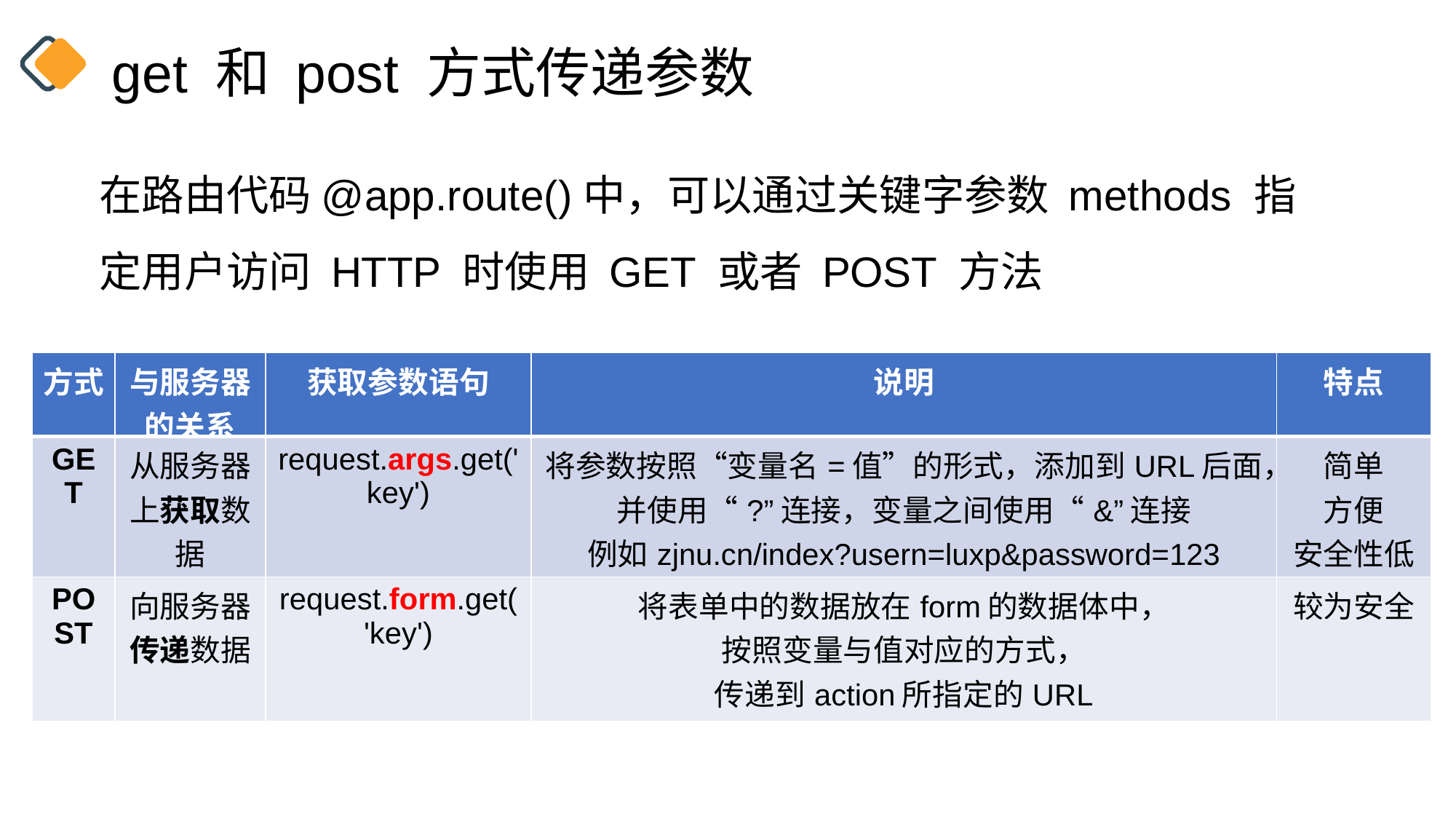

get 和 post 方式传递参数

在路由代码@app.route()中，可以通过关键字参数 methods 指定用户访问 HTTP 时使用 GET 或者 POST 方法
| 方式 | 与服务器的关系 | 获取参数语句 | 说明 | 特点 |
| --- | --- | --- | --- | --- |
| GET | 从服务器上获取数据 | request.args.get('key') | 将参数按照“变量名=值”的形式，添加到URL后面， 并使用“?”连接，变量之间使用“&”连接 例如zjnu.cn/index?usern=luxp&password=123 | 简单 方便 安全性低 |
| POST | 向服务器传递数据 | request.form.get('key') | 将表单中的数据放在form的数据体中， 按照变量与值对应的方式， 传递到action所指定的URL | 较为安全 |